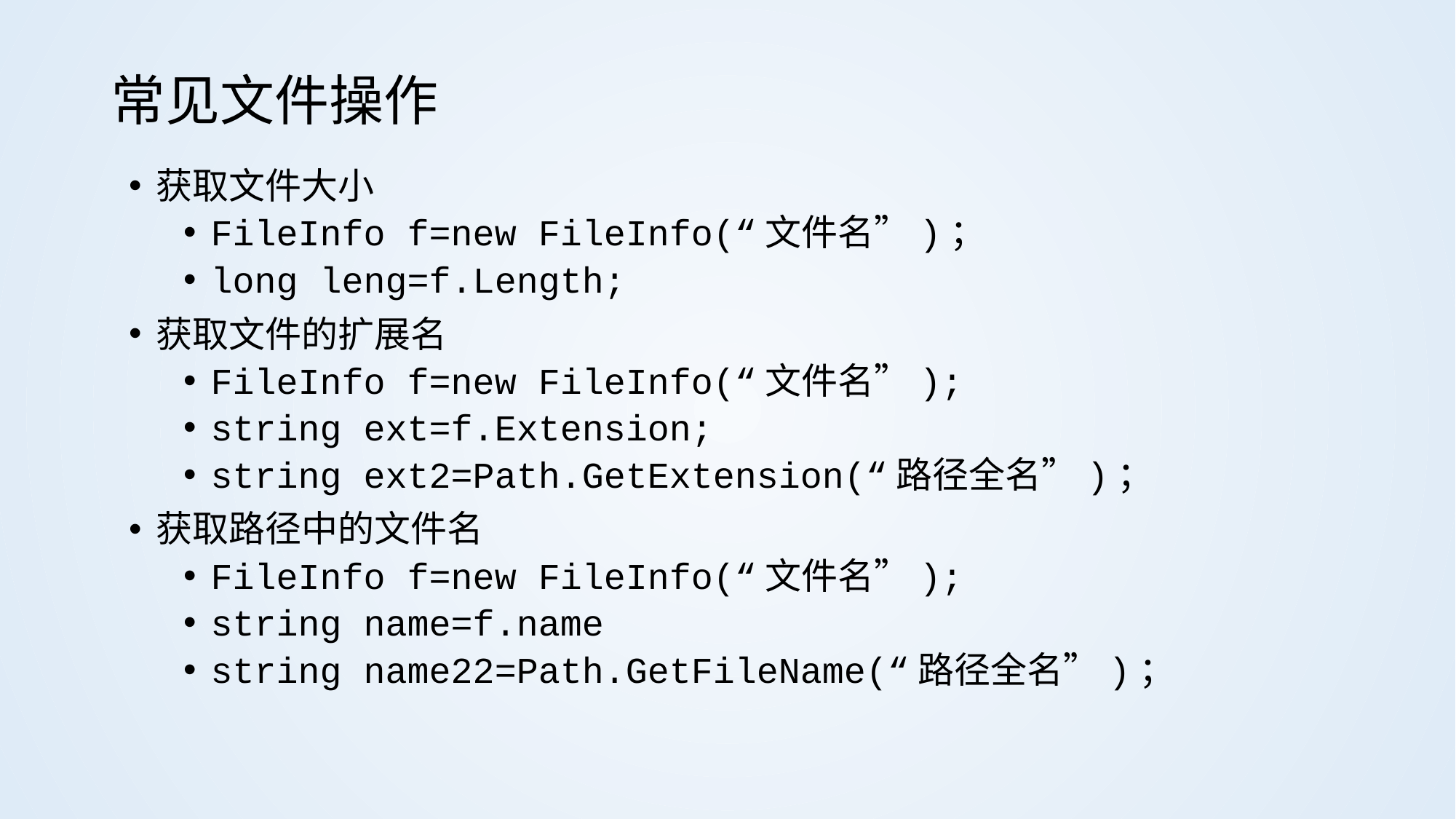

# 常见文件操作
获取文件大小
FileInfo f=new FileInfo(“文件名”)；
long leng=f.Length;
获取文件的扩展名
FileInfo f=new FileInfo(“文件名”);
string ext=f.Extension;
string ext2=Path.GetExtension(“路径全名”)；
获取路径中的文件名
FileInfo f=new FileInfo(“文件名”);
string name=f.name
string name22=Path.GetFileName(“路径全名”)；